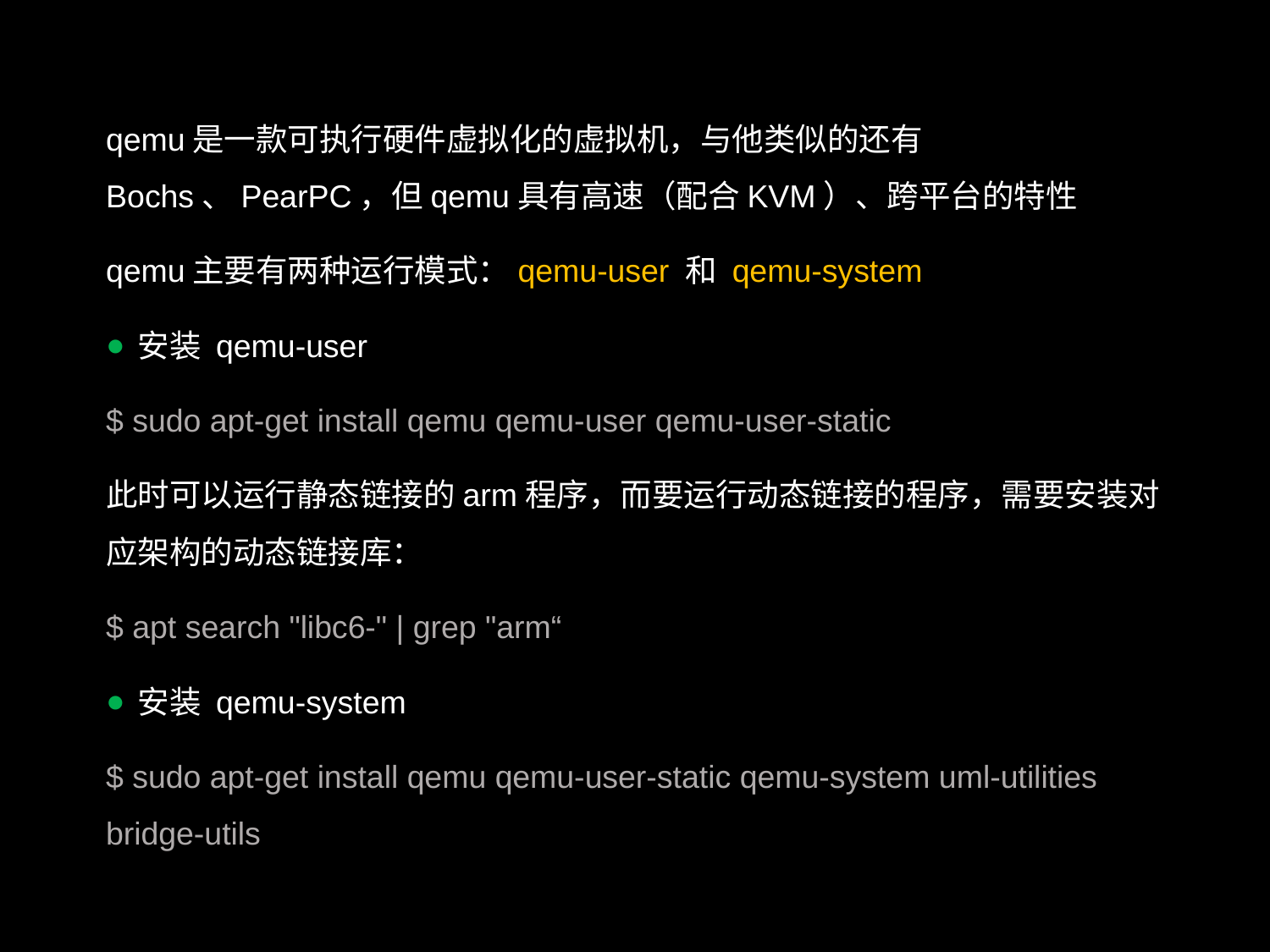

qemu是一款可执行硬件虚拟化的虚拟机，与他类似的还有Bochs、PearPC，但qemu具有高速（配合KVM）、跨平台的特性
qemu主要有两种运行模式：qemu-user 和 qemu-system
安装 qemu-user
$ sudo apt-get install qemu qemu-user qemu-user-static
此时可以运行静态链接的arm程序，而要运行动态链接的程序，需要安装对应架构的动态链接库：
$ apt search "libc6-" | grep "arm“
安装 qemu-system
$ sudo apt-get install qemu qemu-user-static qemu-system uml-utilities bridge-utils